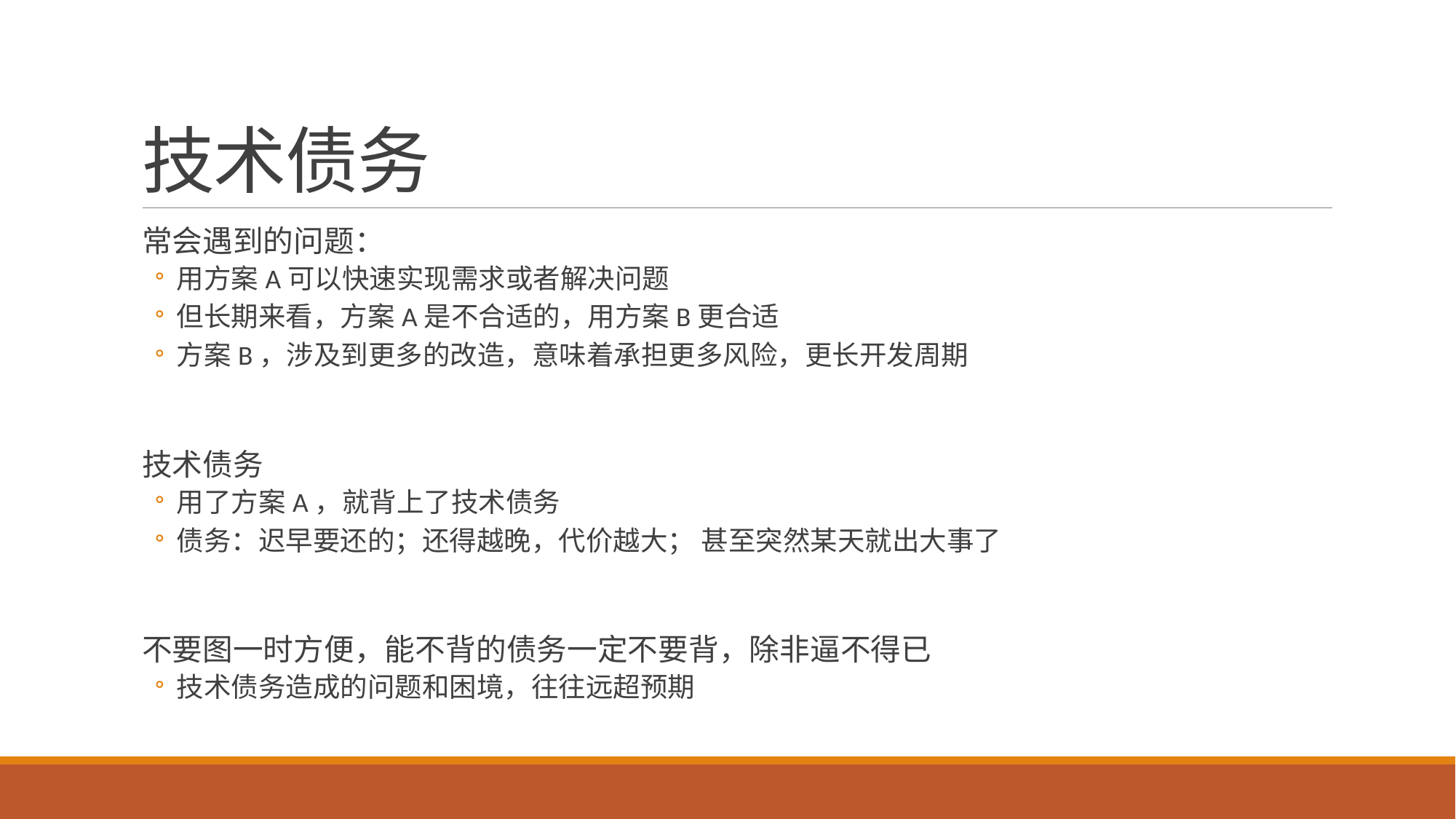

# 技术债务
常会遇到的问题：
用方案A可以快速实现需求或者解决问题
但长期来看，方案A是不合适的，用方案B更合适
方案B，涉及到更多的改造，意味着承担更多风险，更长开发周期

技术债务
用了方案A，就背上了技术债务
债务：迟早要还的；还得越晚，代价越大； 甚至突然某天就出大事了

不要图一时方便，能不背的债务一定不要背，除非逼不得已
技术债务造成的问题和困境，往往远超预期